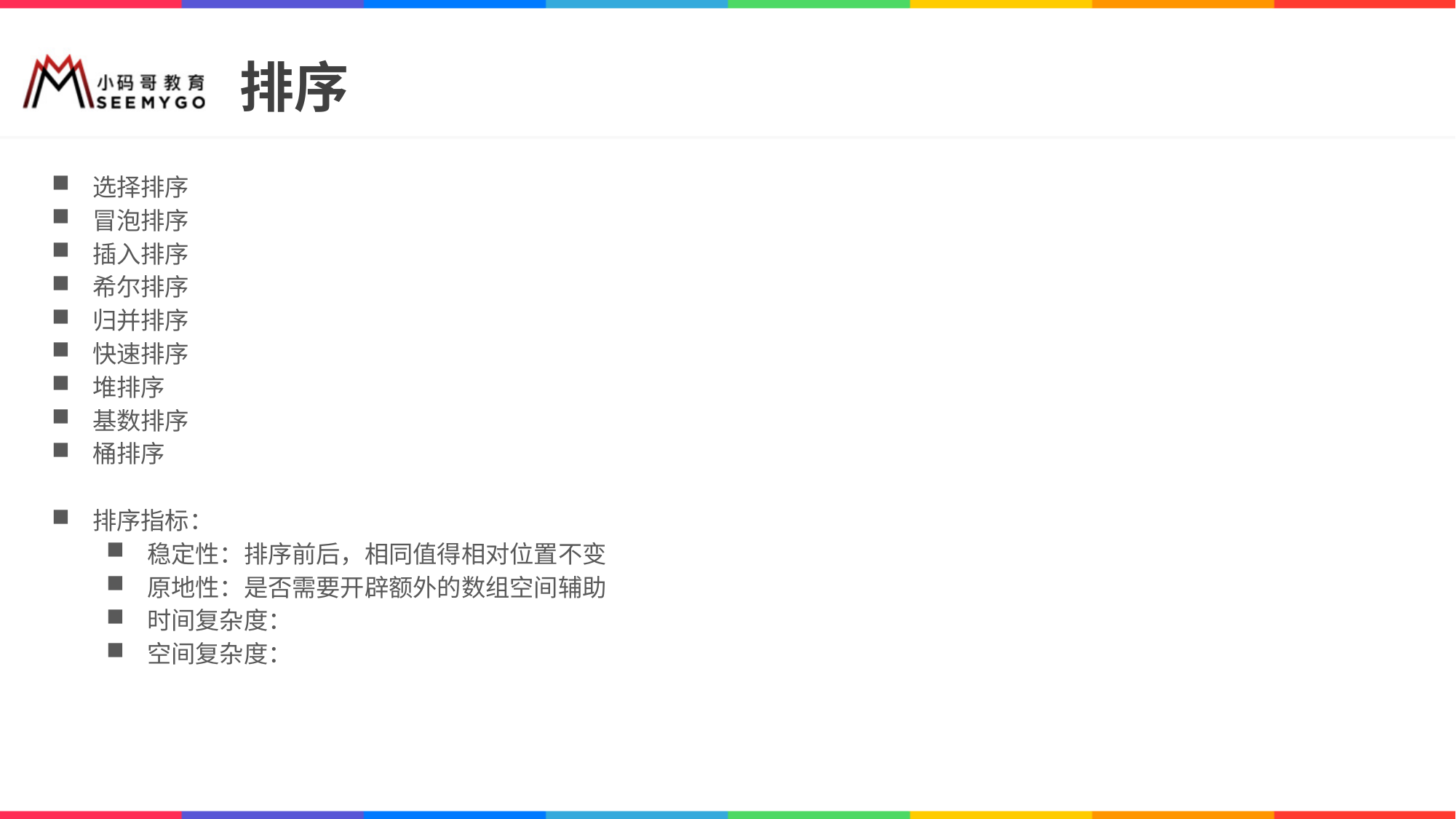

# 排序
选择排序
冒泡排序
插入排序
希尔排序
归并排序
快速排序
堆排序
基数排序
桶排序

排序指标：
稳定性：排序前后，相同值得相对位置不变
原地性：是否需要开辟额外的数组空间辅助
时间复杂度：
空间复杂度：